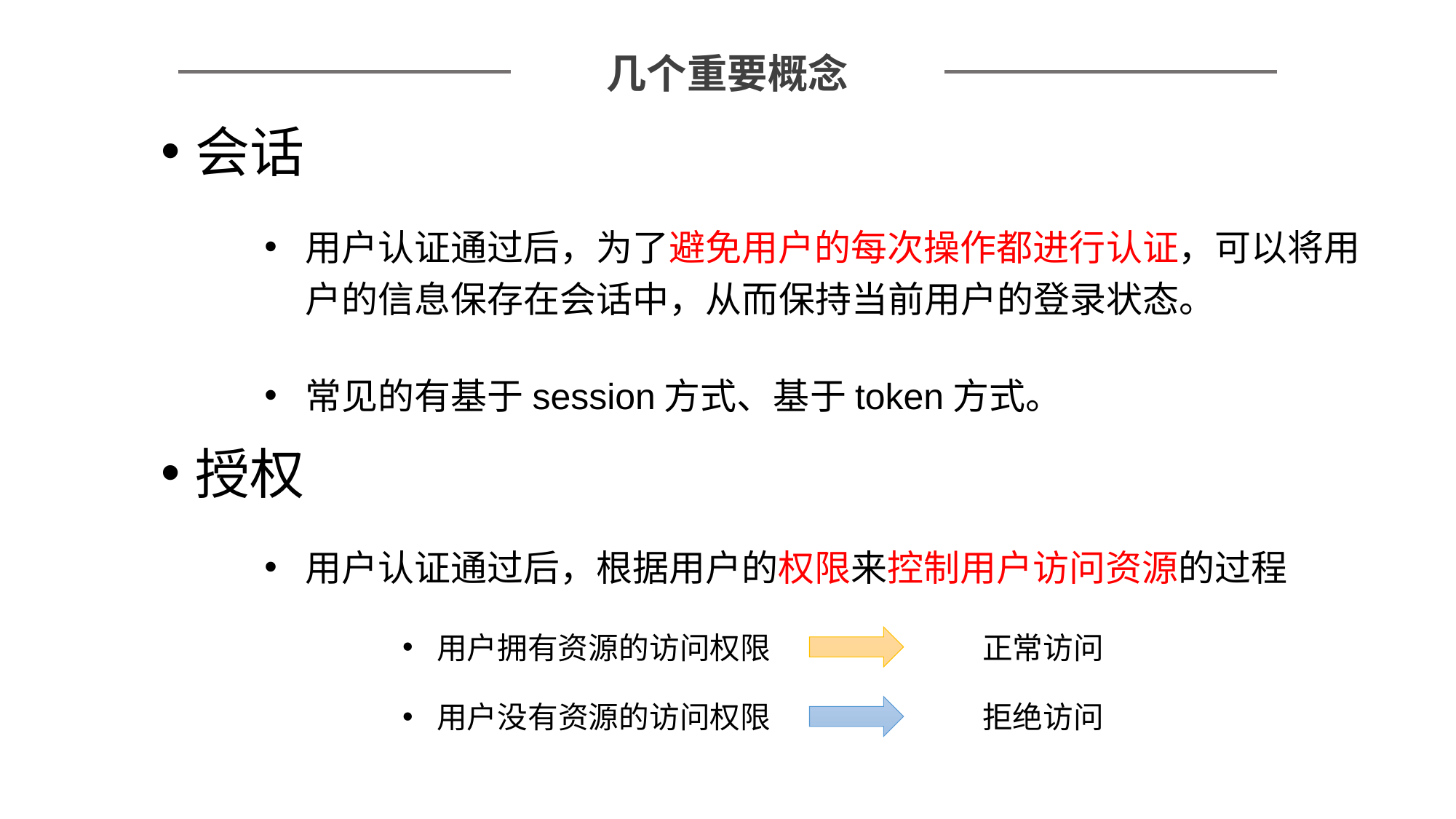

几个重要概念
会话
用户认证通过后，为了避免用户的每次操作都进行认证，可以将用户的信息保存在会话中，从而保持当前用户的登录状态。

常见的有基于session方式、基于token方式。
授权
用户认证通过后，根据用户的权限来控制用户访问资源的过程
用户拥有资源的访问权限		正常访问

用户没有资源的访问权限		拒绝访问